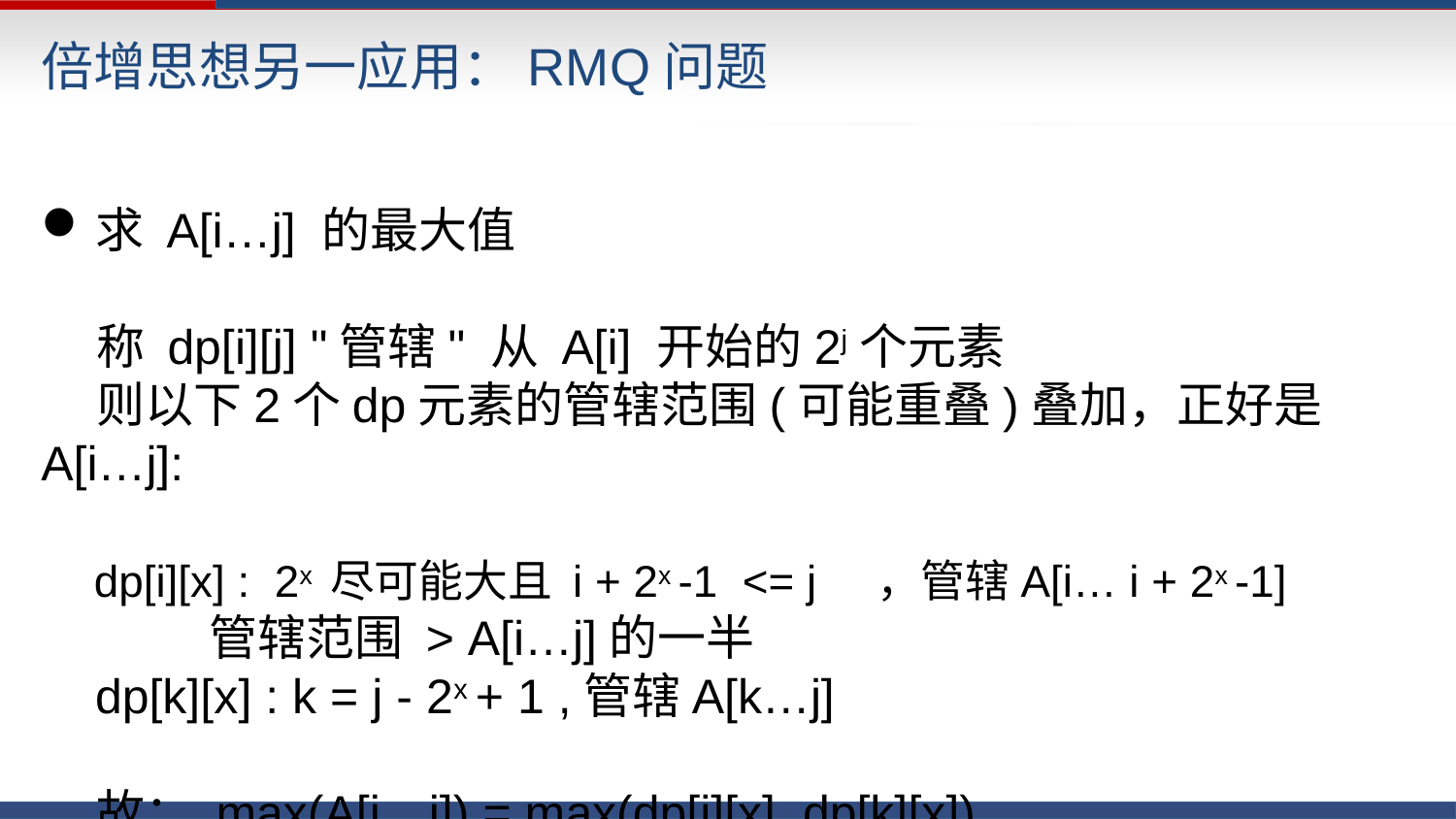

倍增思想另一应用：RMQ问题

求 A[i…j] 的最大值

    称 dp[i][j] "管辖" 从 A[i] 开始的2j个元素
    则以下2个dp元素的管辖范围(可能重叠)叠加，正好是 A[i…j]:

    dp[i][x] :  2x 尽可能大且 i + 2x -1  <= j    ，管辖A[i… i + 2x -1]
	 管辖范围 > A[i…j]的一半
    dp[k][x] : k = j - 2x + 1 ,管辖A[k…j]

    故： max(A[i…j]) = max(dp[i][x], dp[k][x])